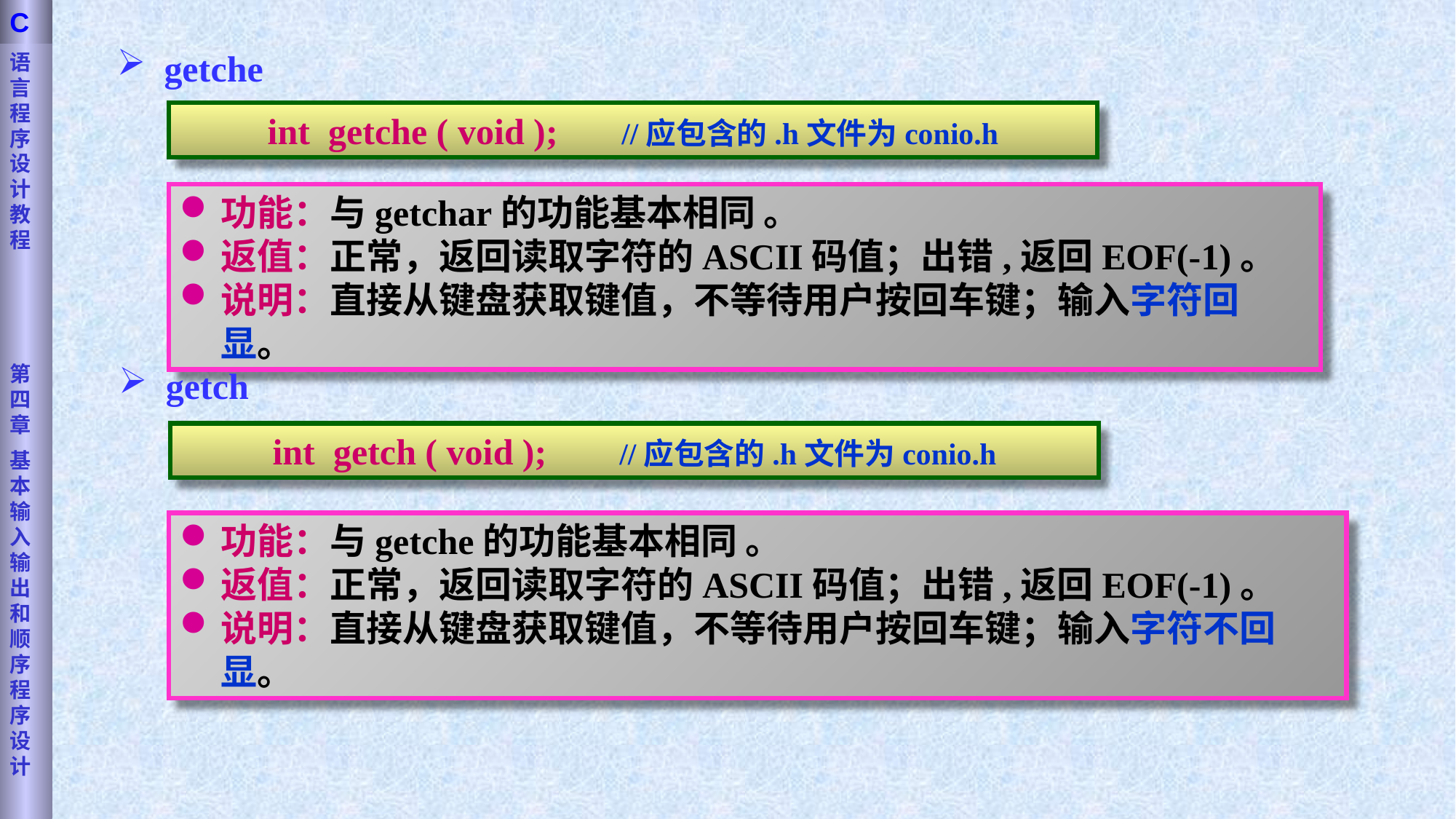

语言程序设计教程

第四章
基本输入输出和顺序程序设计
C
  getche
int  getche ( void );       //应包含的.h文件为conio.h
功能：与getchar的功能基本相同 。
返值：正常，返回读取字符的ASCII码值；出错,返回EOF(-1)。
说明：直接从键盘获取键值，不等待用户按回车键；输入字符回显。
  getch
int  getch ( void );        //应包含的.h文件为conio.h
功能：与getche的功能基本相同 。
返值：正常，返回读取字符的ASCII码值；出错,返回EOF(-1)。
说明：直接从键盘获取键值，不等待用户按回车键；输入字符不回显。